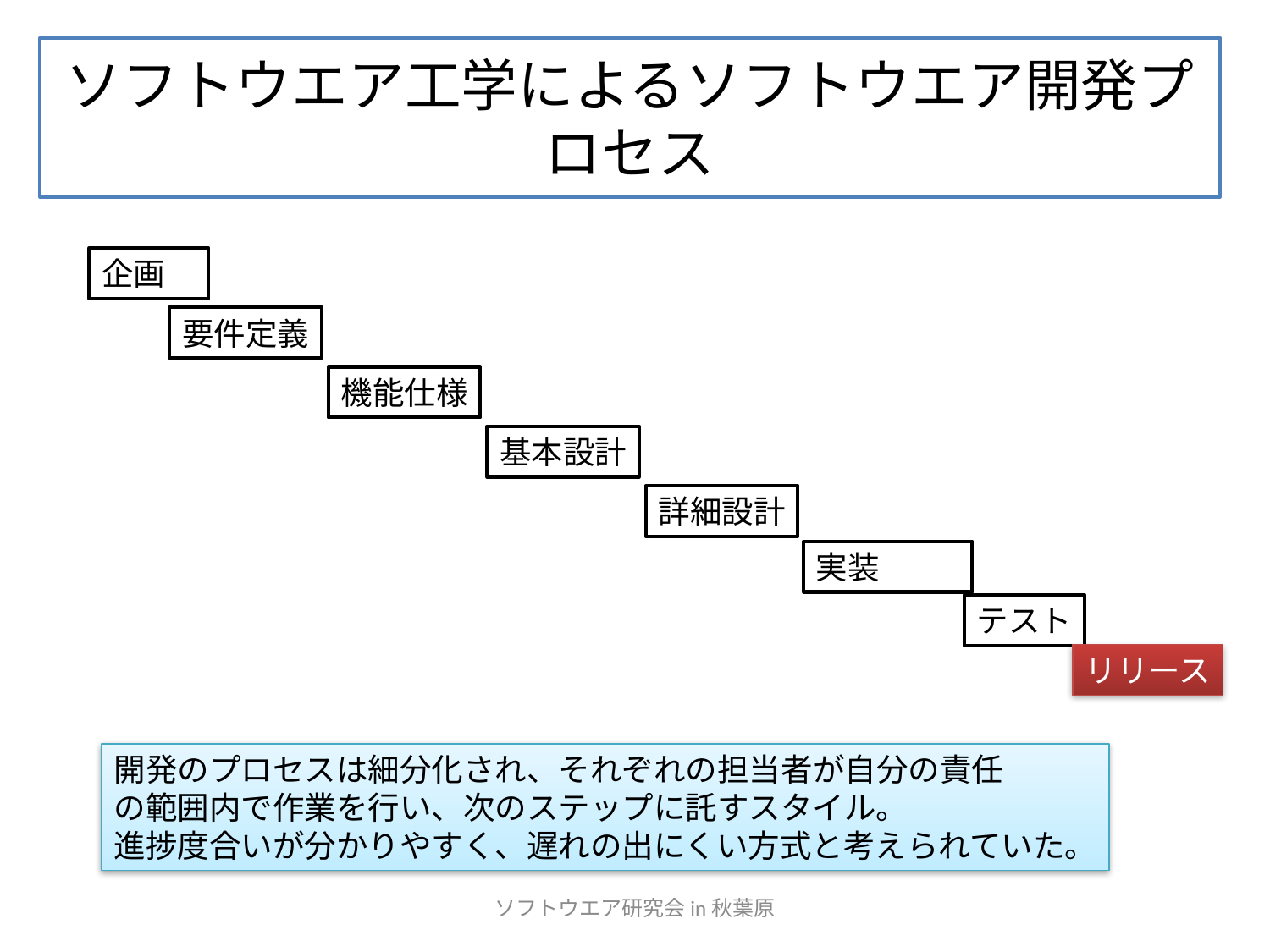

# ソフトウエア工学によるソフトウエア開発プロセス
企画
要件定義
機能仕様
基本設計
詳細設計
実装
テスト
リリース
開発のプロセスは細分化され、それぞれの担当者が自分の責任
の範囲内で作業を行い、次のステップに託すスタイル。
進捗度合いが分かりやすく、遅れの出にくい方式と考えられていた。
ソフトウエア研究会in秋葉原